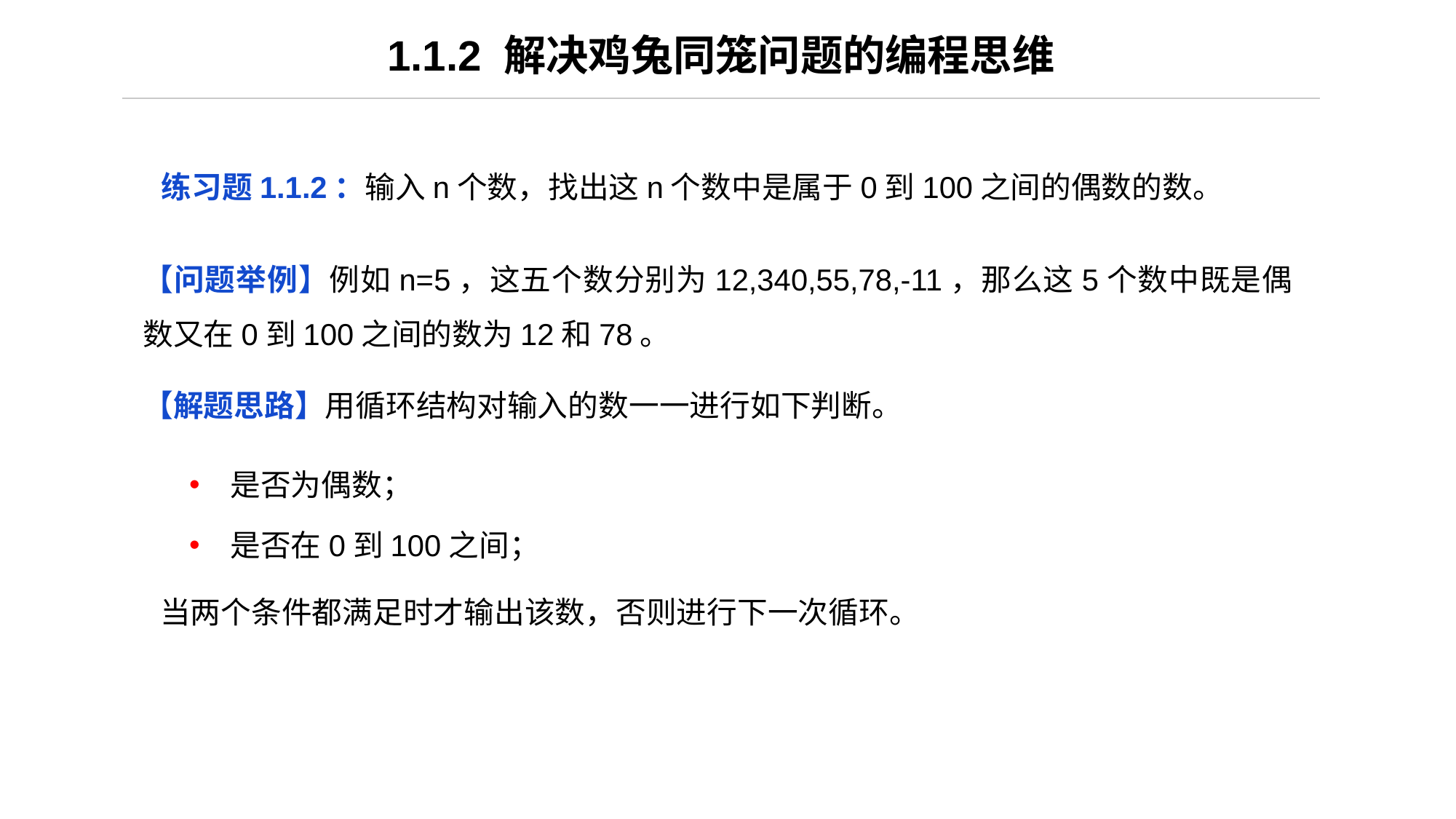

1.1.2 解决鸡兔同笼问题的编程思维
练习题1.1.2：输入n个数，找出这n个数中是属于0到100之间的偶数的数。
【问题举例】例如n=5，这五个数分别为12,340,55,78,-11，那么这5个数中既是偶数又在0到100之间的数为12和78。
【解题思路】用循环结构对输入的数一一进行如下判断。
是否为偶数；
是否在0到100之间；
当两个条件都满足时才输出该数，否则进行下一次循环。